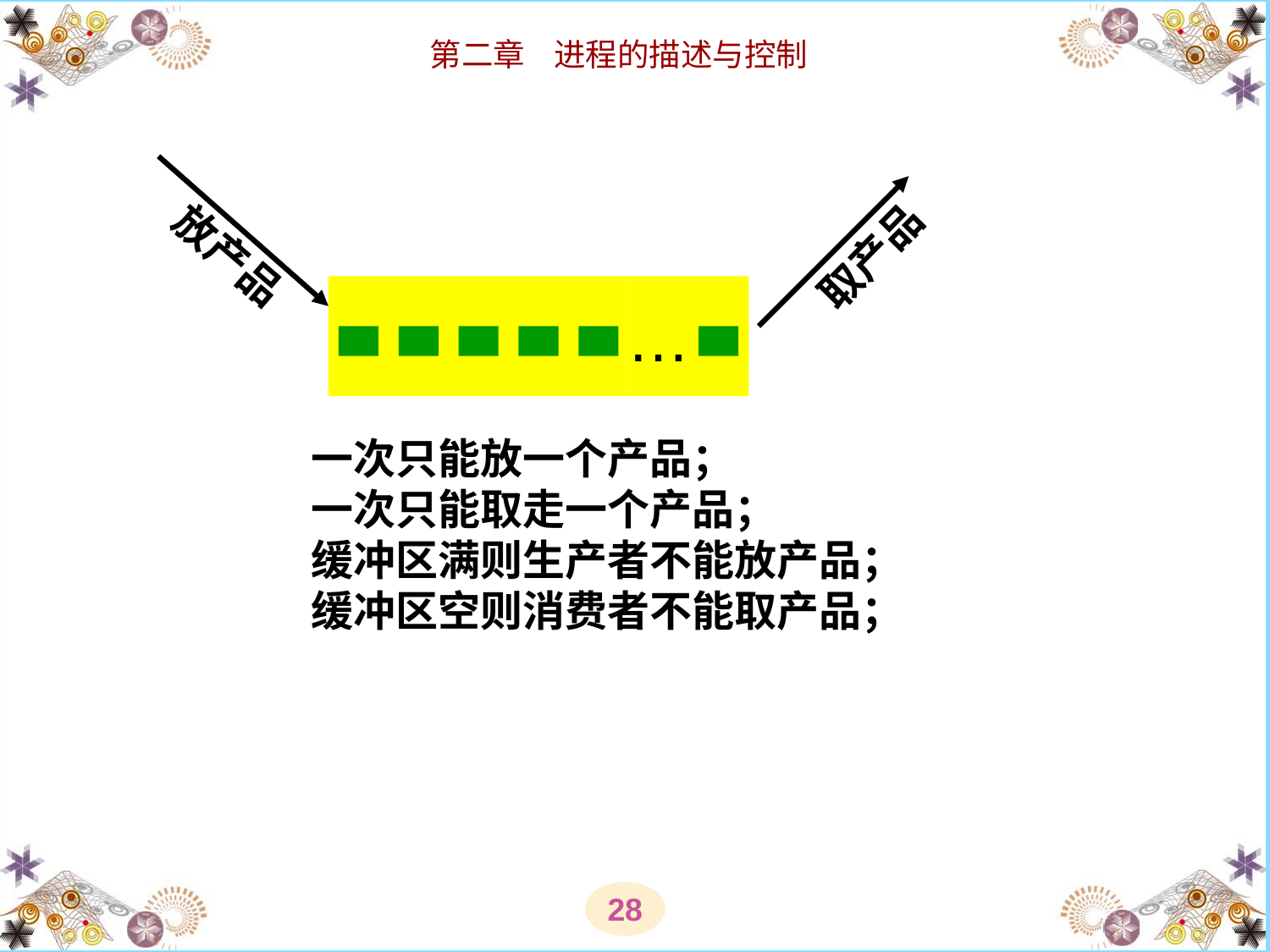

放产品
取产品

…

一次只能放一个产品；
一次只能取走一个产品；
缓冲区满则生产者不能放产品；
缓冲区空则消费者不能取产品；